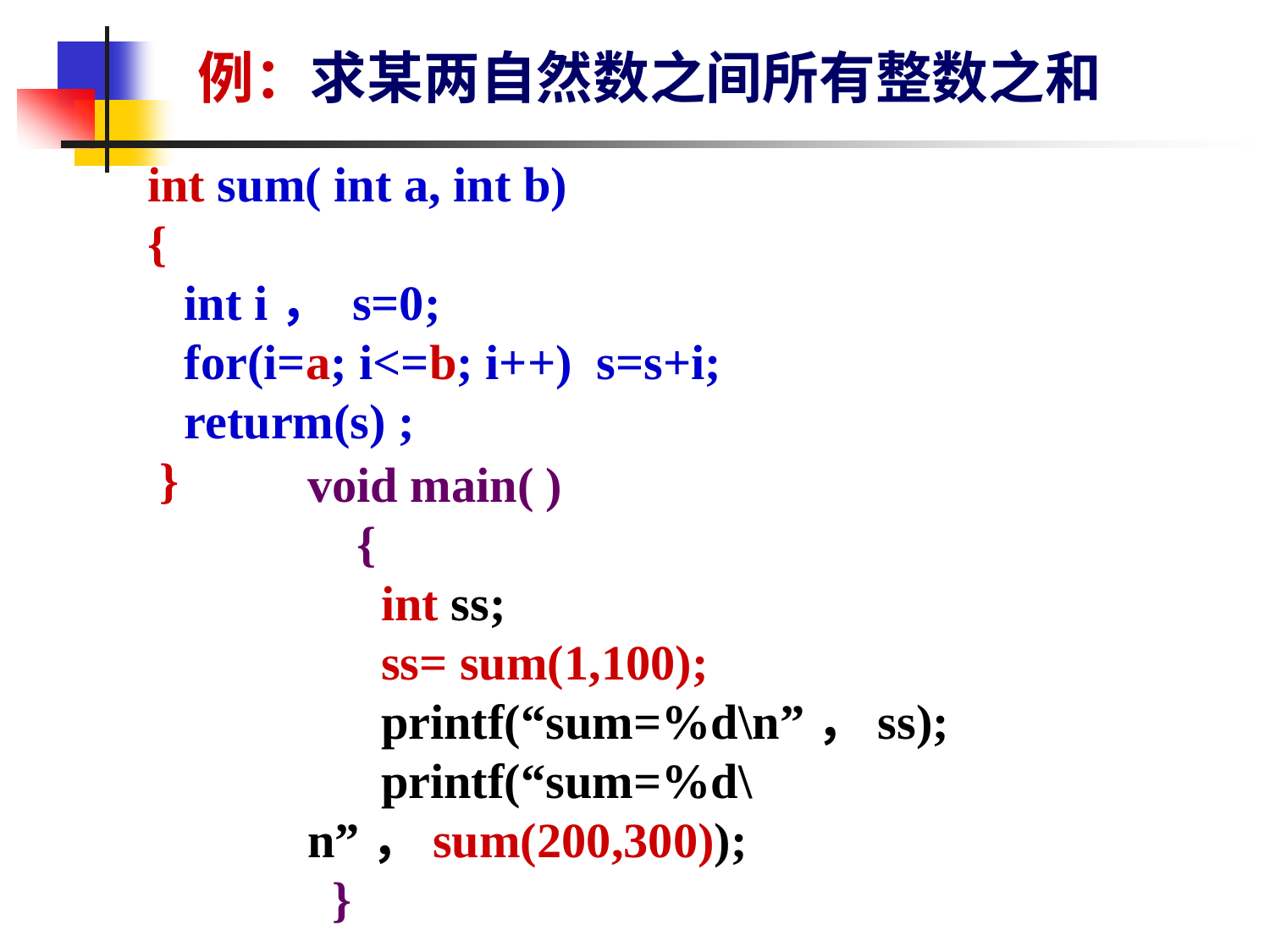

例：求某两自然数之间所有整数之和
int sum( int a, int b)
{
   int i， s=0;
   for(i=a; i<=b; i++)  s=s+i;
   returm(s) ;
 }
void main( )
    {
      int ss;
      ss= sum(1,100);
      printf(“sum=%d\n”，ss);
      printf(“sum=%d\n”，sum(200,300));
  }